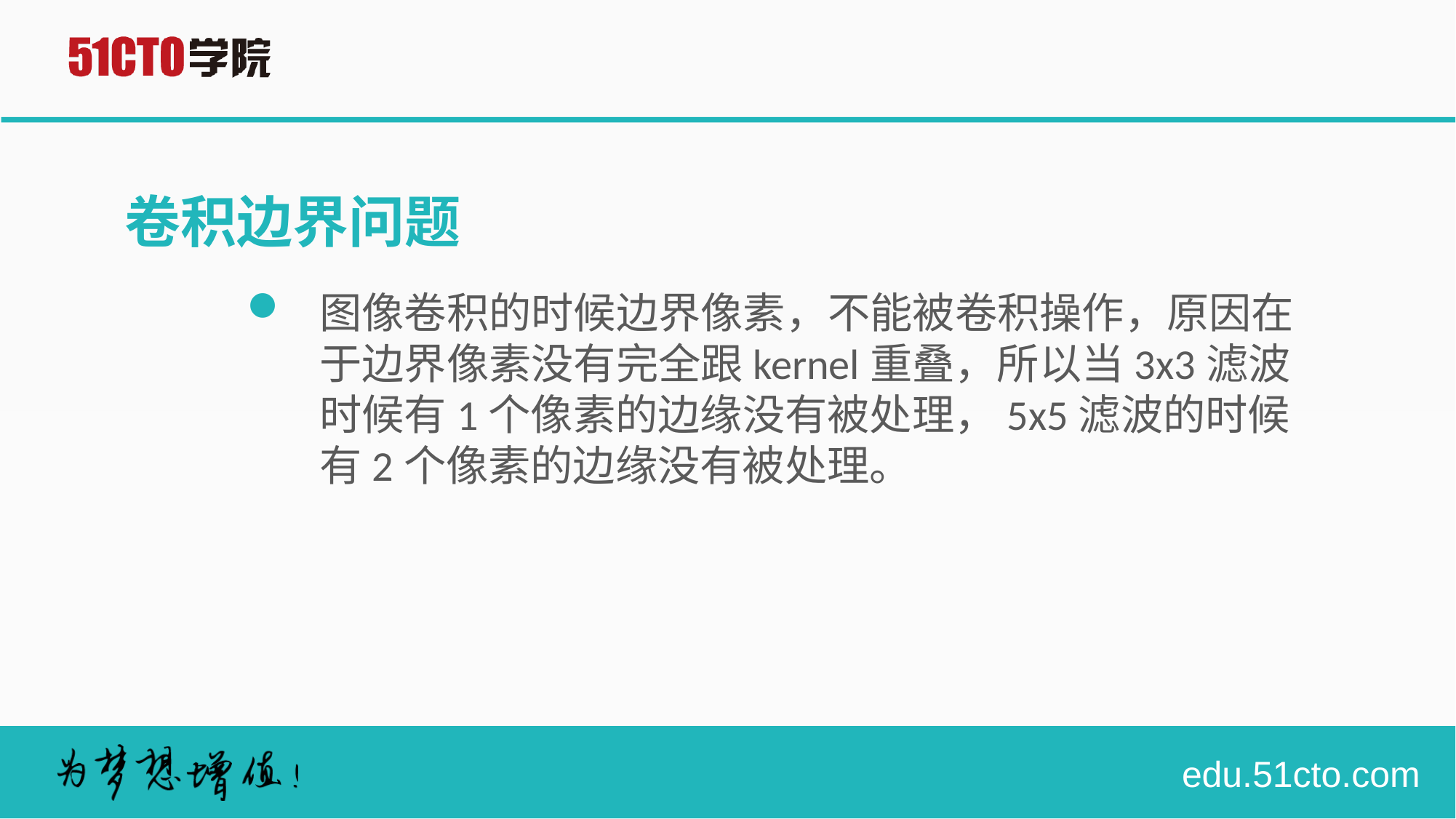

# 卷积边界问题
图像卷积的时候边界像素，不能被卷积操作，原因在于边界像素没有完全跟kernel重叠，所以当3x3滤波时候有1个像素的边缘没有被处理，5x5滤波的时候有2个像素的边缘没有被处理。